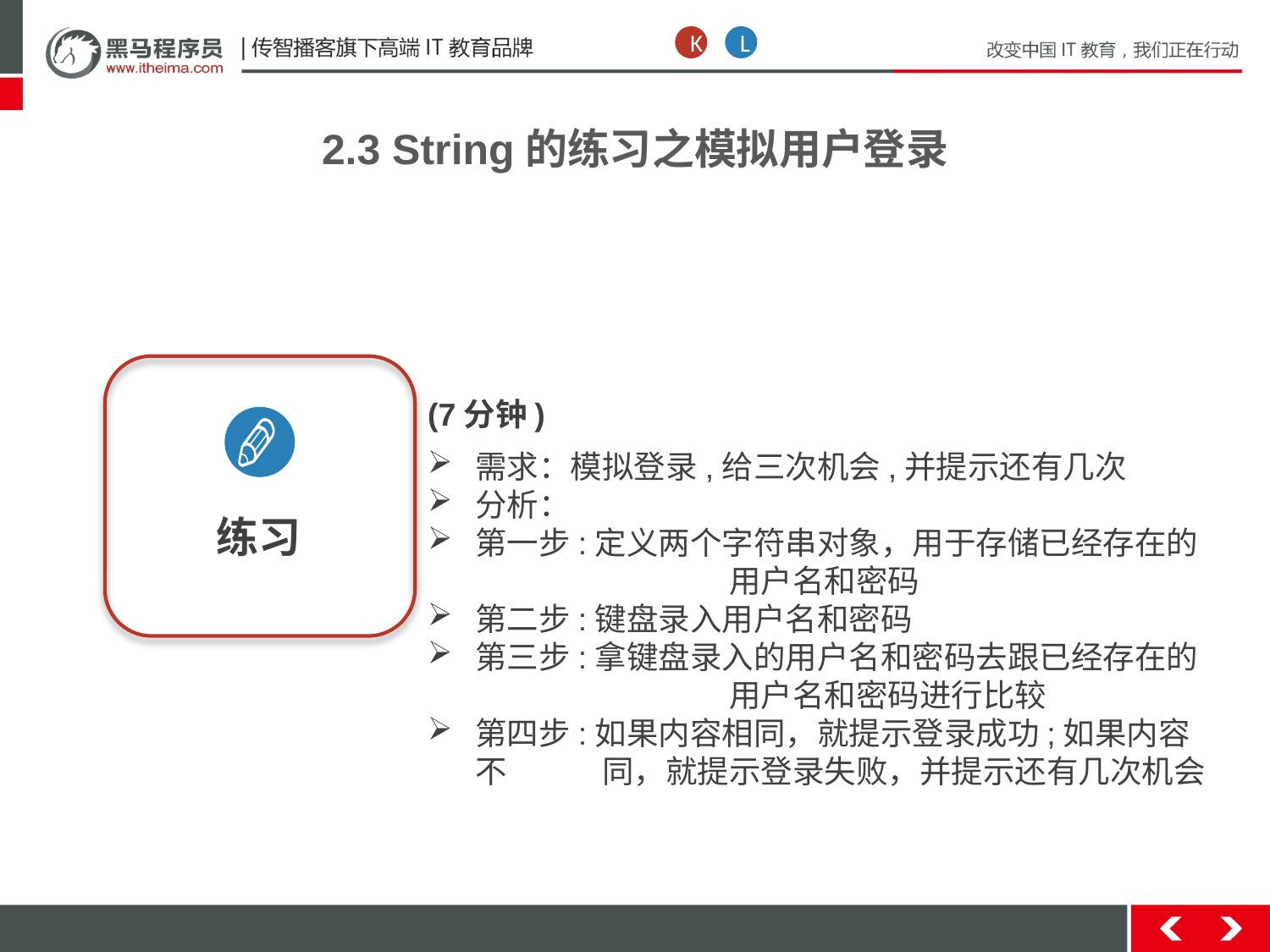

K
L
2.3 String的练习之模拟用户登录

练习
(7分钟)
需求：模拟登录,给三次机会,并提示还有几次
分析：
第一步:定义两个字符串对象，用于存储已经存在的		用户名和密码
第二步:键盘录入用户名和密码
第三步:拿键盘录入的用户名和密码去跟已经存在的		用户名和密码进行比较
第四步:如果内容相同，就提示登录成功;如果内容不	同，就提示登录失败，并提示还有几次机会